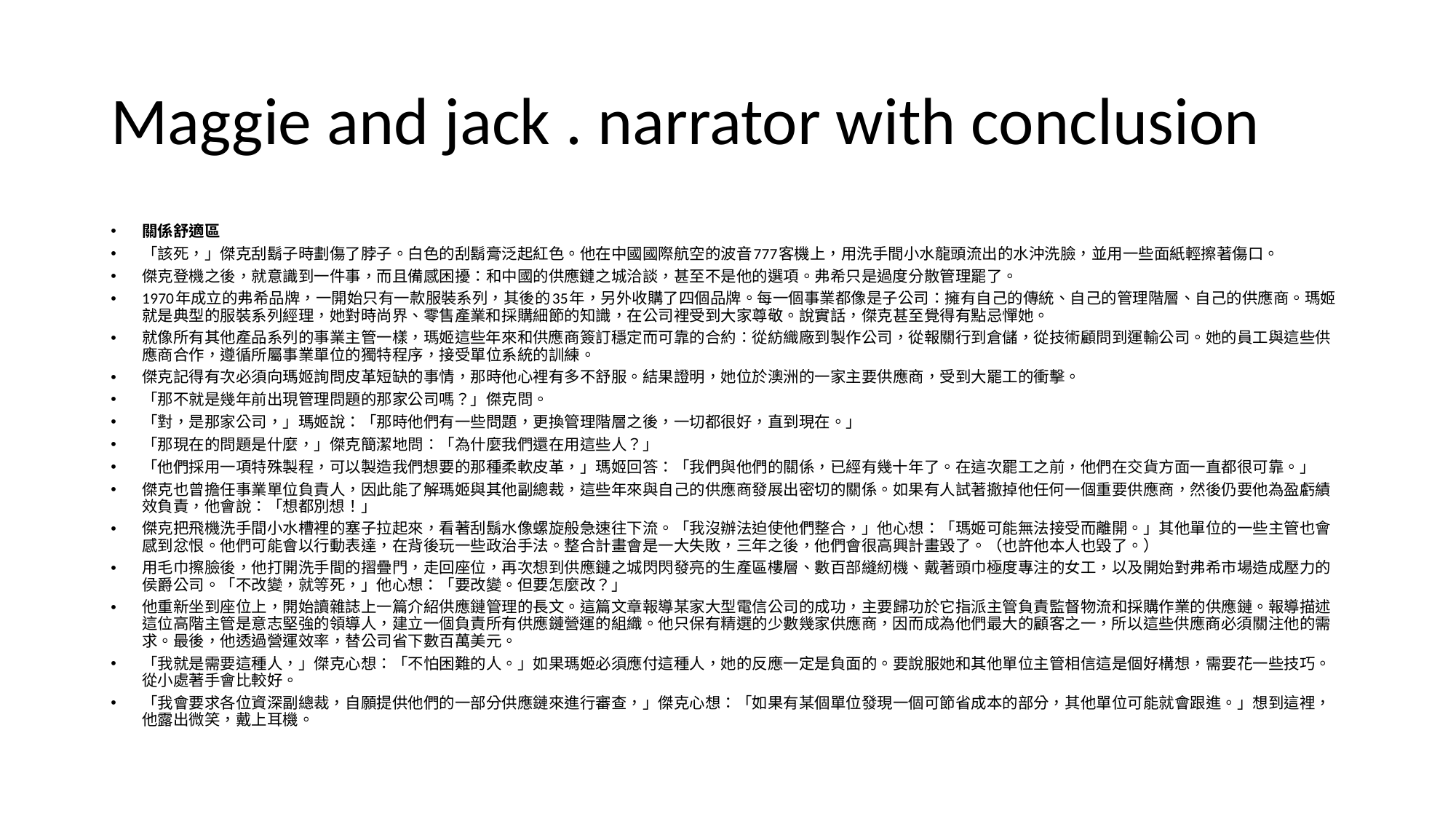

# Maggie and jack . narrator with conclusion
關係舒適區
「該死，」傑克刮鬍子時劃傷了脖子。白色的刮鬍膏泛起紅色。他在中國國際航空的波音777客機上，用洗手間小水龍頭流出的水沖洗臉，並用一些面紙輕擦著傷口。
傑克登機之後，就意識到一件事，而且備感困擾：和中國的供應鏈之城洽談，甚至不是他的選項。弗希只是過度分散管理罷了。
1970年成立的弗希品牌，一開始只有一款服裝系列，其後的35年，另外收購了四個品牌。每一個事業都像是子公司：擁有自己的傳統、自己的管理階層、自己的供應商。瑪姬就是典型的服裝系列經理，她對時尚界、零售產業和採購細節的知識，在公司裡受到大家尊敬。說實話，傑克甚至覺得有點忌憚她。
就像所有其他產品系列的事業主管一樣，瑪姬這些年來和供應商簽訂穩定而可靠的合約：從紡織廠到製作公司，從報關行到倉儲，從技術顧問到運輸公司。她的員工與這些供應商合作，遵循所屬事業單位的獨特程序，接受單位系統的訓練。
傑克記得有次必須向瑪姬詢問皮革短缺的事情，那時他心裡有多不舒服。結果證明，她位於澳洲的一家主要供應商，受到大罷工的衝擊。
「那不就是幾年前出現管理問題的那家公司嗎？」傑克問。
「對，是那家公司，」瑪姬說：「那時他們有一些問題，更換管理階層之後，一切都很好，直到現在。」
「那現在的問題是什麼，」傑克簡潔地問：「為什麼我們還在用這些人？」
「他們採用一項特殊製程，可以製造我們想要的那種柔軟皮革，」瑪姬回答：「我們與他們的關係，已經有幾十年了。在這次罷工之前，他們在交貨方面一直都很可靠。」
傑克也曾擔任事業單位負責人，因此能了解瑪姬與其他副總裁，這些年來與自己的供應商發展出密切的關係。如果有人試著撤掉他任何一個重要供應商，然後仍要他為盈虧績效負責，他會說：「想都別想！」
傑克把飛機洗手間小水槽裡的塞子拉起來，看著刮鬍水像螺旋般急速往下流。「我沒辦法迫使他們整合，」他心想：「瑪姬可能無法接受而離開。」其他單位的一些主管也會感到忿恨。他們可能會以行動表達，在背後玩一些政治手法。整合計畫會是一大失敗，三年之後，他們會很高興計畫毀了。（也許他本人也毀了。）
用毛巾擦臉後，他打開洗手間的摺疊門，走回座位，再次想到供應鏈之城閃閃發亮的生產區樓層、數百部縫紉機、戴著頭巾極度專注的女工，以及開始對弗希市場造成壓力的侯爵公司。「不改變，就等死，」他心想：「要改變。但要怎麼改？」
他重新坐到座位上，開始讀雜誌上一篇介紹供應鏈管理的長文。這篇文章報導某家大型電信公司的成功，主要歸功於它指派主管負責監督物流和採購作業的供應鏈。報導描述這位高階主管是意志堅強的領導人，建立一個負責所有供應鏈營運的組織。他只保有精選的少數幾家供應商，因而成為他們最大的顧客之一，所以這些供應商必須關注他的需求。最後，他透過營運效率，替公司省下數百萬美元。
「我就是需要這種人，」傑克心想：「不怕困難的人。」如果瑪姬必須應付這種人，她的反應一定是負面的。要說服她和其他單位主管相信這是個好構想，需要花一些技巧。從小處著手會比較好。
「我會要求各位資深副總裁，自願提供他們的一部分供應鏈來進行審查，」傑克心想：「如果有某個單位發現一個可節省成本的部分，其他單位可能就會跟進。」想到這裡，他露出微笑，戴上耳機。